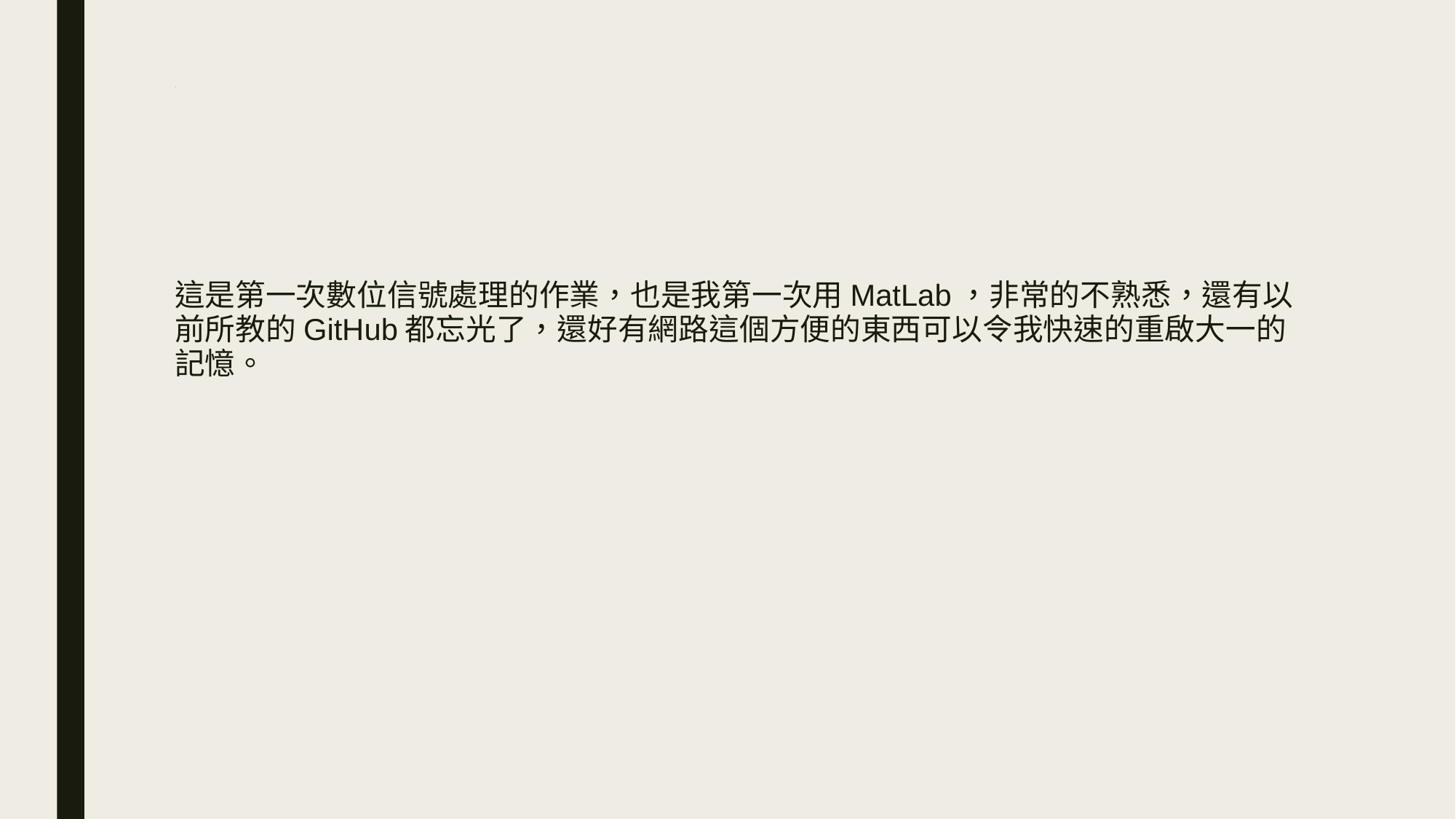

# 心得:
這是第一次數位信號處理的作業，也是我第一次用MatLab，非常的不熟悉，還有以前所教的GitHub都忘光了，還好有網路這個方便的東西可以令我快速的重啟大一的記憶。